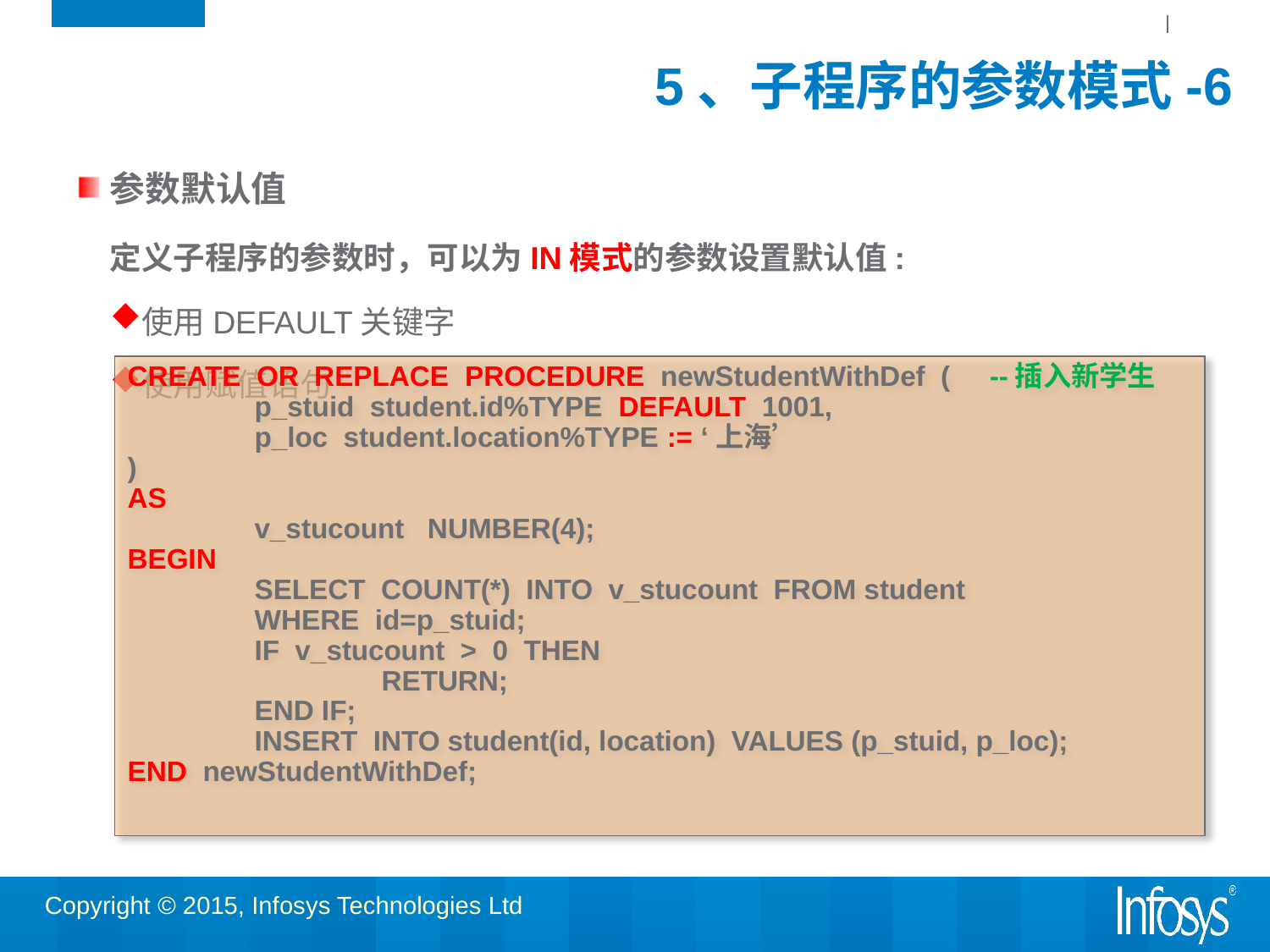

# 5、子程序的参数模式-6
参数默认值
	定义子程序的参数时，可以为IN模式的参数设置默认值:
使用DEFAULT关键字
使用赋值语句
CREATE  OR  REPLACE  PROCEDURE  newStudentWithDef  (     --插入新学生
	p_stuid  student.id%TYPE  DEFAULT  1001,
	p_loc  student.location%TYPE := ‘上海’
)
AS
	v_stucount   NUMBER(4);
BEGIN
	SELECT  COUNT(*)  INTO  v_stucount  FROM student
	WHERE  id=p_stuid;
	IF  v_stucount  >  0  THEN
		RETURN;
	END IF;
	INSERT  INTO student(id, location)  VALUES (p_stuid, p_loc);
END  newStudentWithDef;